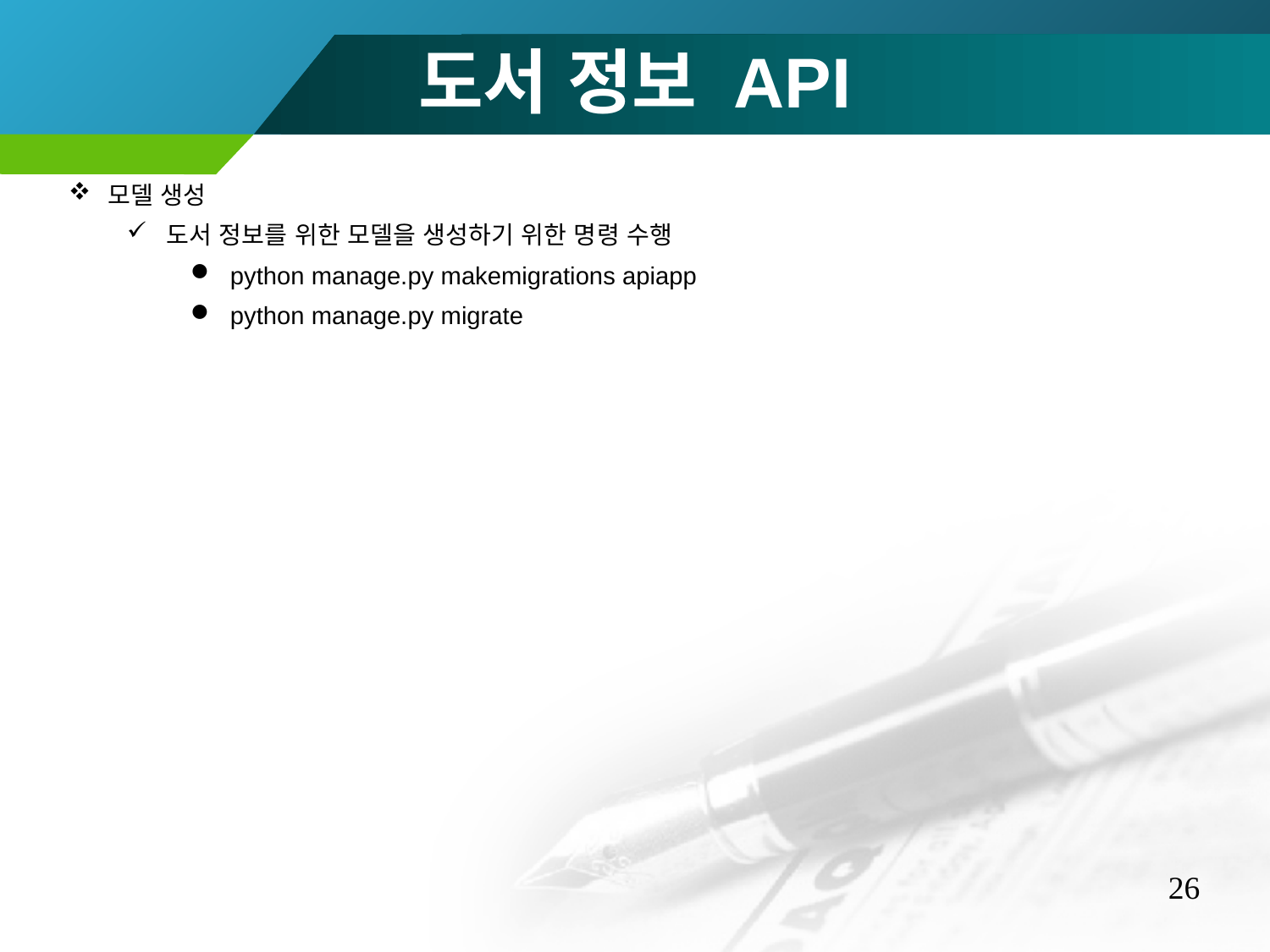

도서 정보 API
모델 생성
도서 정보를 위한 모델을 생성하기 위한 명령 수행
python manage.py makemigrations apiapp
python manage.py migrate
26